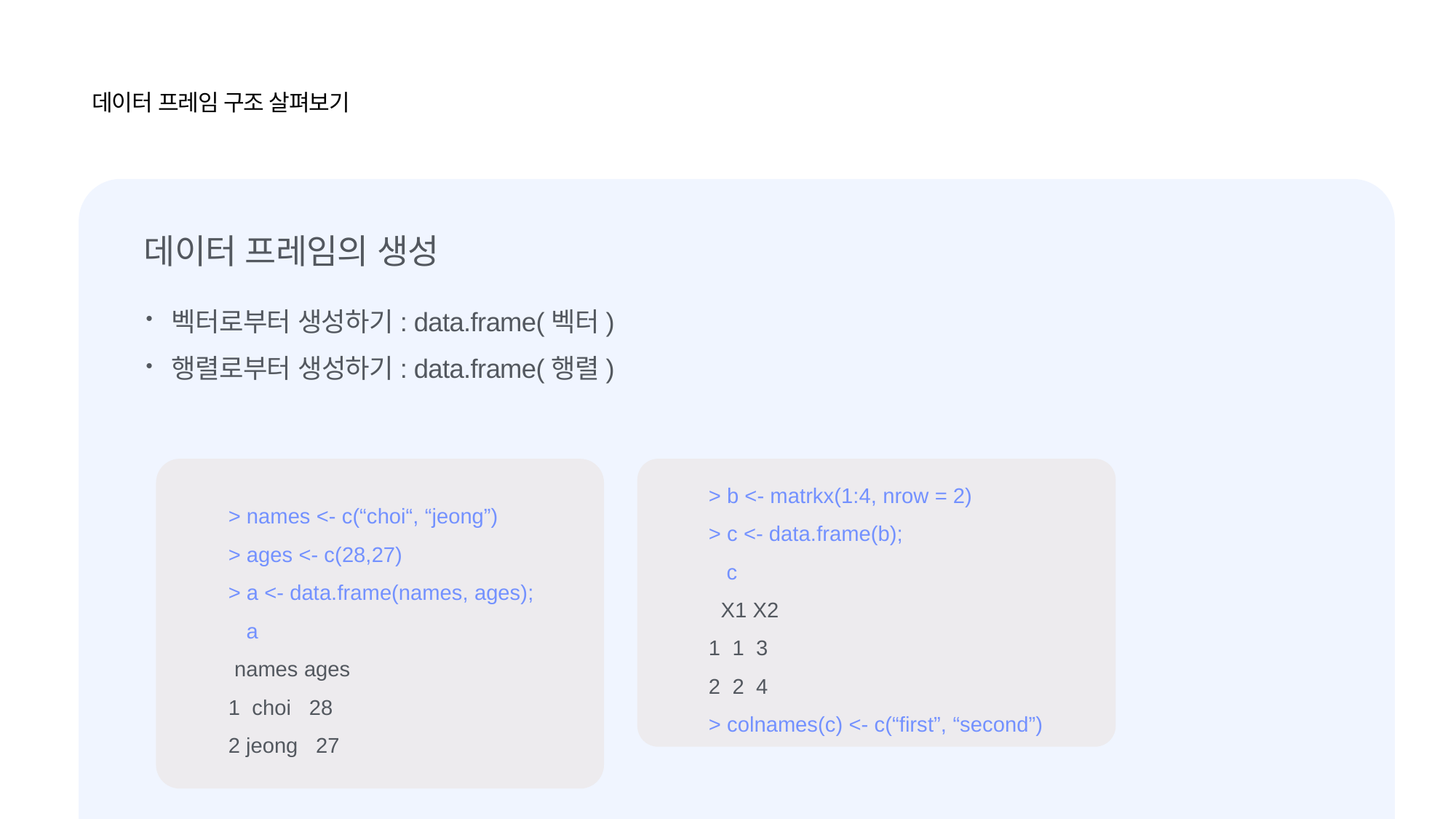

데이터 프레임 구조 살펴보기

데이터 프레임의 생성
벡터로부터 생성하기: data.frame(벡터)
행렬로부터 생성하기: data.frame(행렬)
> names <- c(“choi“, “jeong”)
> ages <- c(28,27)
> a <- data.frame(names, ages);
   a
 names ages
1  choi   28
2 jeong   27
> b <- matrkx(1:4, nrow = 2)
> c <- data.frame(b);
   c
  X1 X2
1  1  3
2  2  4
> colnames(c) <- c(“first”, “second”)